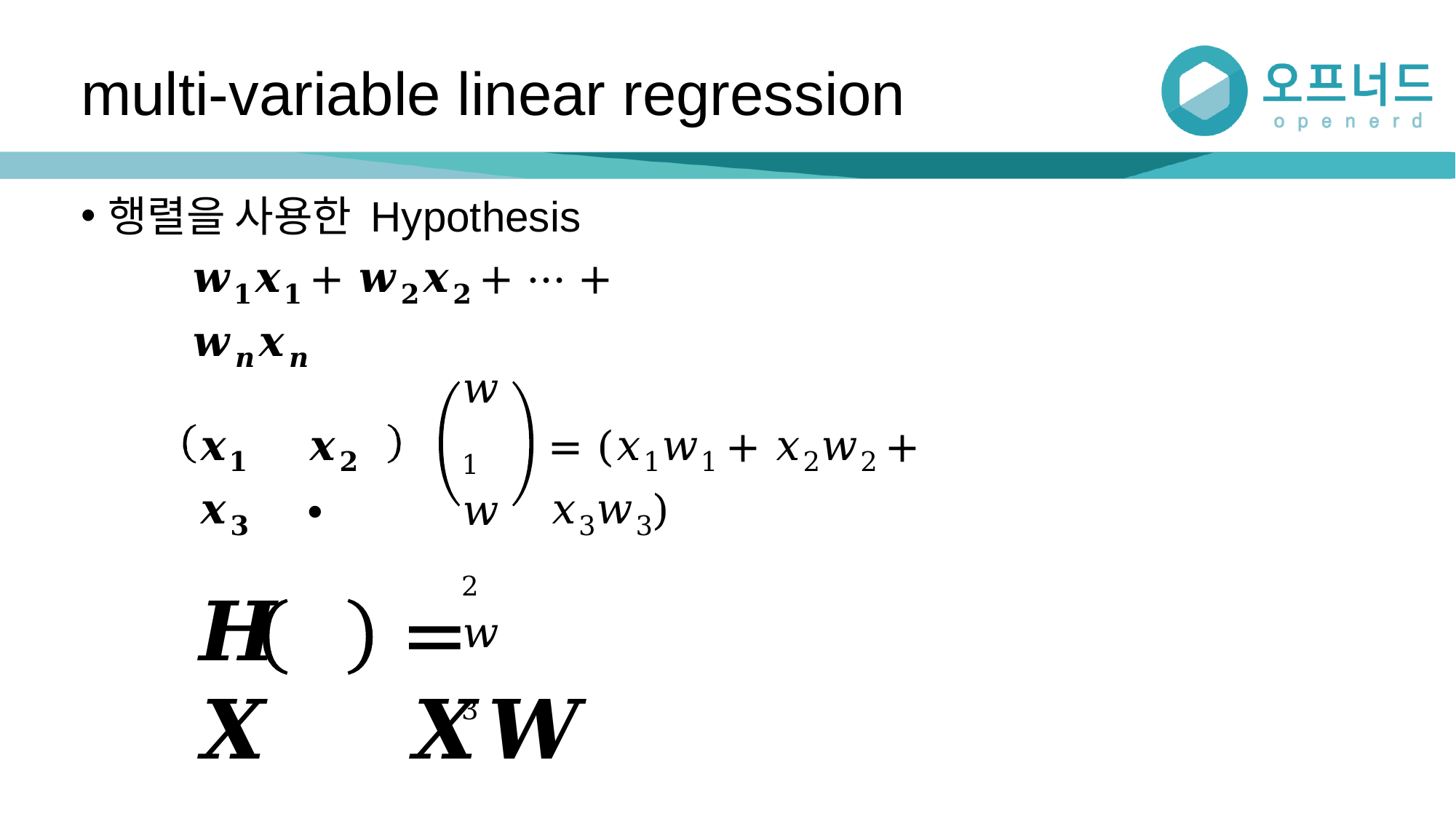

# multi-variable linear regression
행렬을 사용한 Hypothesis
𝒘𝟏𝒙𝟏 + 𝒘𝟐𝒙𝟐 + ⋯ + 𝒘𝒏𝒙𝒏
𝑤1
𝑤2
𝑤3

𝒙𝟏	𝒙𝟐	𝒙𝟑	∙
= (𝑥1𝑤1 + 𝑥2𝑤2 + 𝑥3𝑤3)

𝑯	𝑿
= 𝑿𝑾